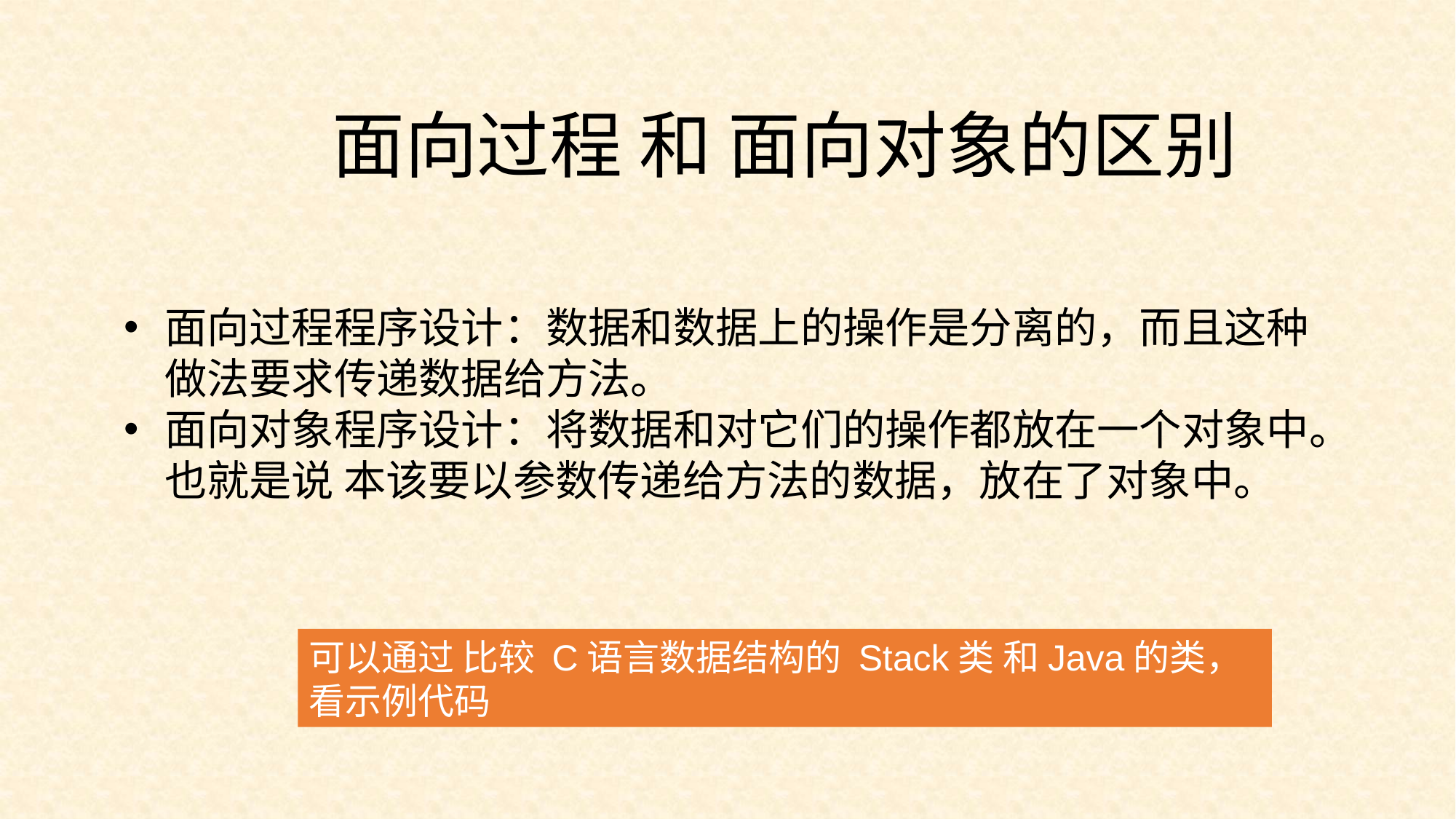

面向过程 和 面向对象的区别
面向过程程序设计：数据和数据上的操作是分离的，而且这种做法要求传递数据给方法。
面向对象程序设计：将数据和对它们的操作都放在一个对象中。也就是说 本该要以参数传递给方法的数据，放在了对象中。
可以通过 比较 C语言数据结构的 Stack类 和Java的类，看示例代码